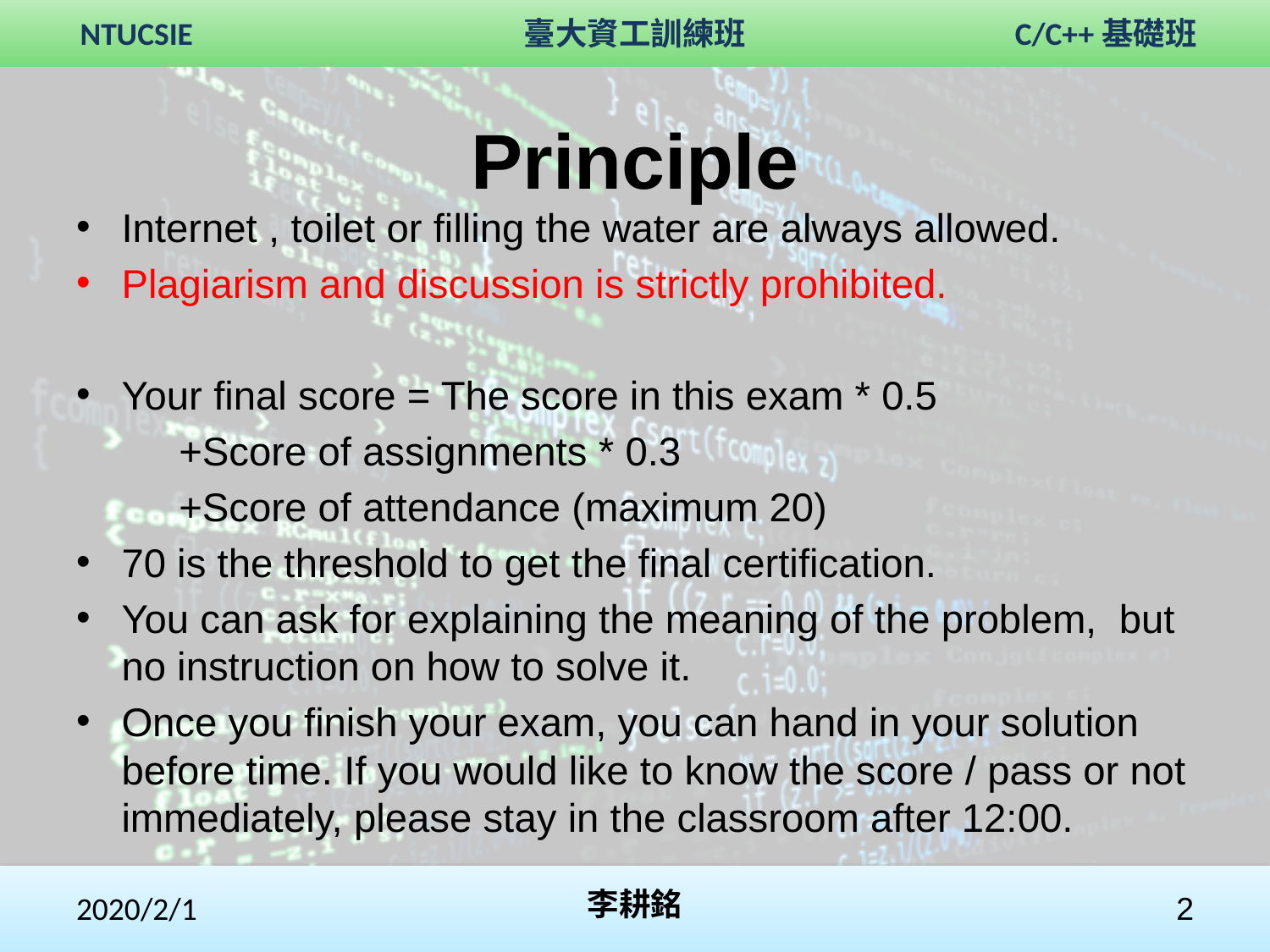

# Principle
Internet , toilet or filling the water are always allowed.
Plagiarism and discussion is strictly prohibited.

Your final score = The score in this exam * 0.5
			+Score of assignments * 0.3
			+Score of attendance (maximum 20)
70 is the threshold to get the final certification.
You can ask for explaining the meaning of the problem,  but no instruction on how to solve it.
Once you finish your exam, you can hand in your solution before time. If you would like to know the score / pass or not immediately, please stay in the classroom after 12:00.

2020/2/1
李耕銘
2